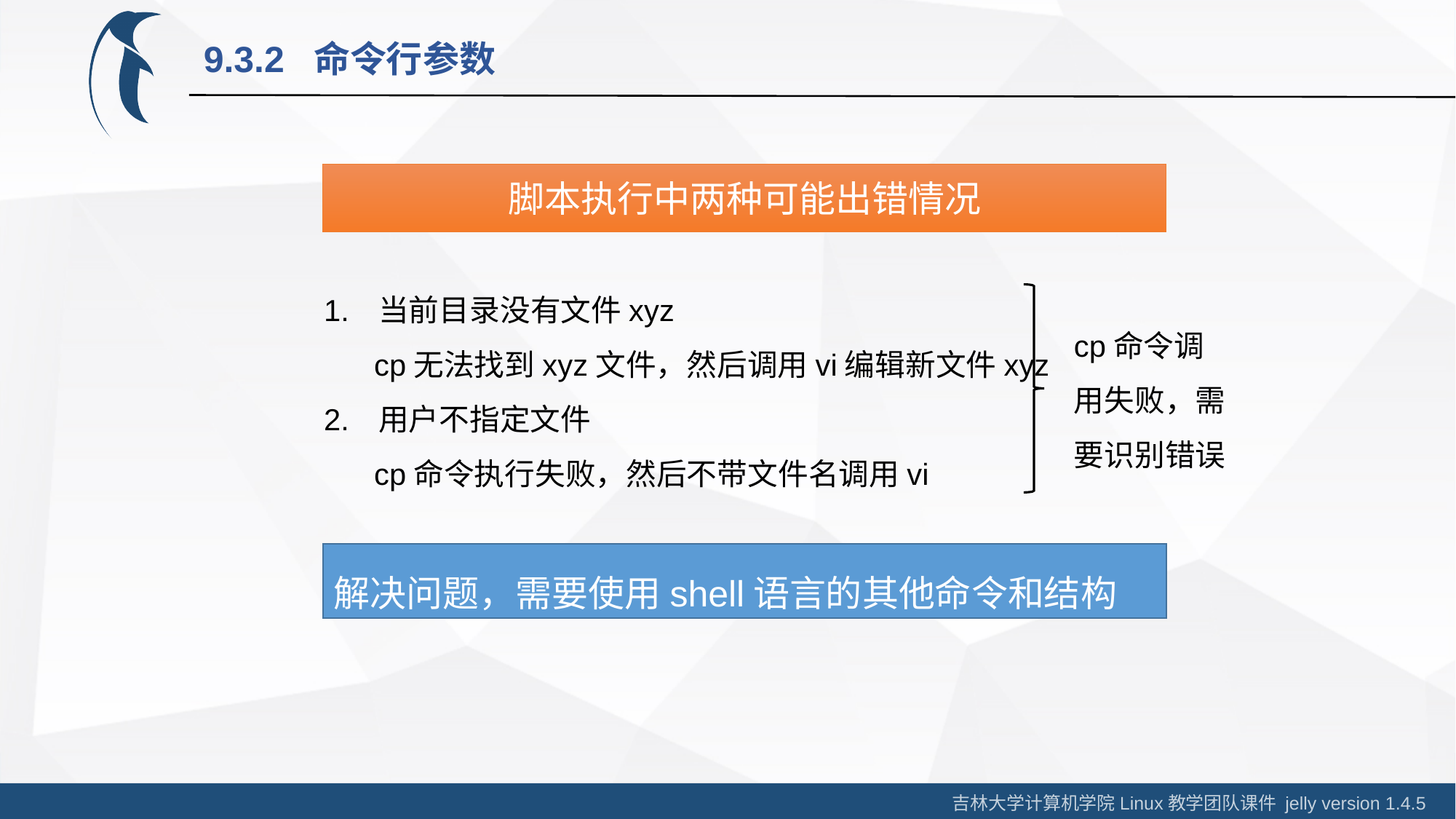

9.3.2  命令行参数
脚本执行中两种可能出错情况
当前目录没有文件xyz
      cp无法找到xyz文件，然后调用vi编辑新文件xyz
用户不指定文件
      cp命令执行失败，然后不带文件名调用vi

cp命令调用失败，需要识别错误
解决问题，需要使用shell语言的其他命令和结构